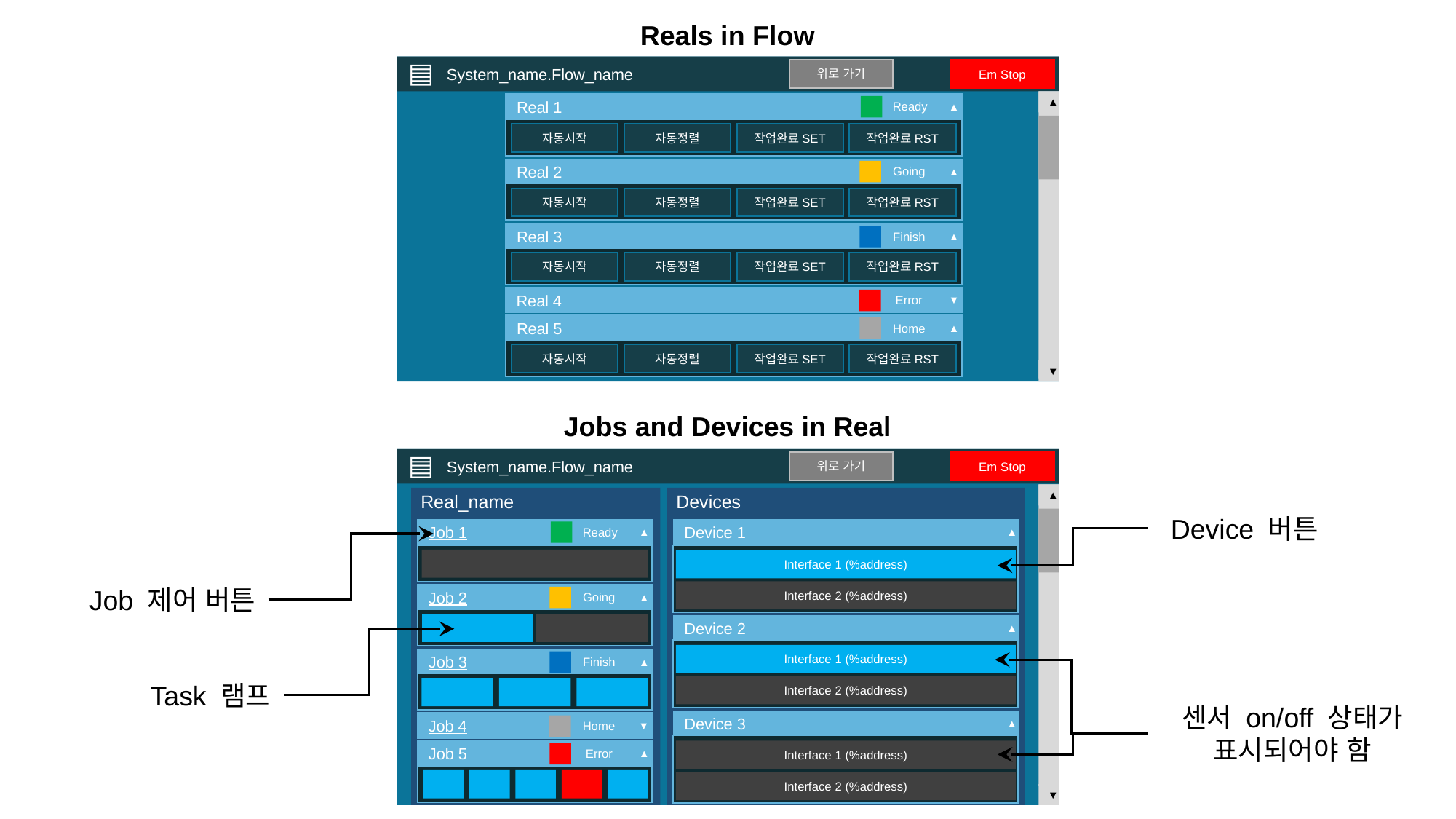

Reals in Flow

▤
System_name.Flow_name
위로 가기
Em Stop

▲
Ready

Real 1
▲

자동시작
자동정렬
작업완료SET
작업완료RST
Going

Real 2
▲

자동시작
자동정렬
작업완료SET
작업완료RST
Finish

Real 3
▲

자동시작
자동정렬
작업완료SET
작업완료RST
Error

Real 4
▼
Home

Real 5
▲

자동시작
자동정렬
작업완료SET
작업완료RST
▼
Jobs and Devices in Real

▤
System_name.Flow_name
위로 가기
Em Stop

▲
Real_name
Devices

Device 버튼

Ready

Job 1
Device 1
▲
▲

Interface 1 (%address)
Job 제어 버튼
Interface 2 (%address)
Going

Job 2
▲

Device 2
▲

Interface 1 (%address)
Finish

Job 3
▲
Task 램프

Interface 2 (%address)

센서 on/off 상태가 표시되어야 함
Device 3
Home

Job 4
▲
▼

Interface 1 (%address)
Error

Job 5
▲

Interface 2 (%address)
▼